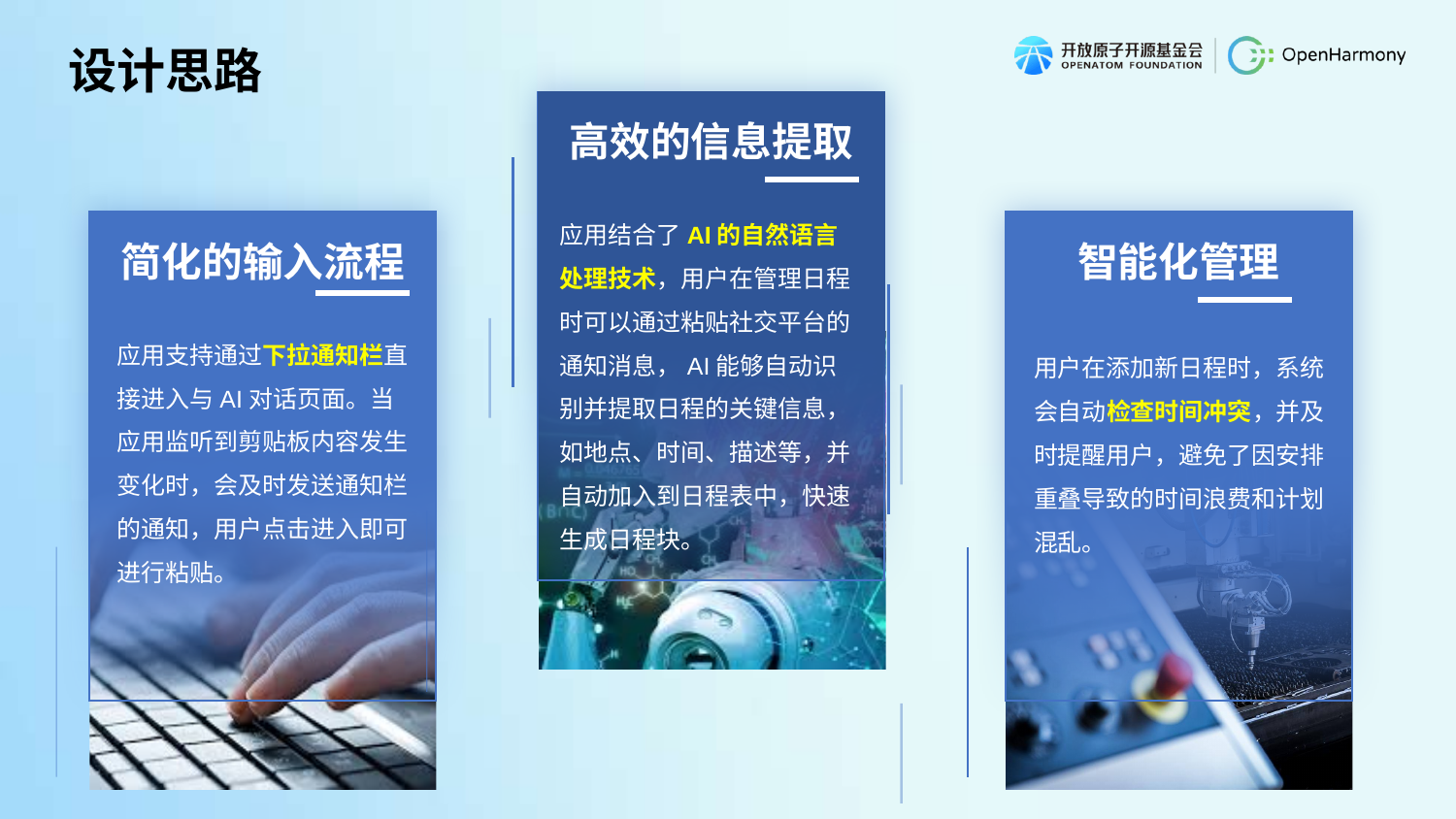

设计思路
高效的信息提取

应用结合了AI的自然语言处理技术，用户在管理日程时可以通过粘贴社交平台的通知消息，AI能够自动识别并提取日程的关键信息，如地点、时间、描述等，并自动加入到日程表中，快速生成日程块。
简化的输入流程
智能化管理

应用支持通过下拉通知栏直接进入与AI对话页面。当应用监听到剪贴板内容发生变化时，会及时发送通知栏的通知，用户点击进入即可进行粘贴。

用户在添加新日程时，系统会自动检查时间冲突，并及时提醒用户，避免了因安排重叠导致的时间浪费和计划混乱。